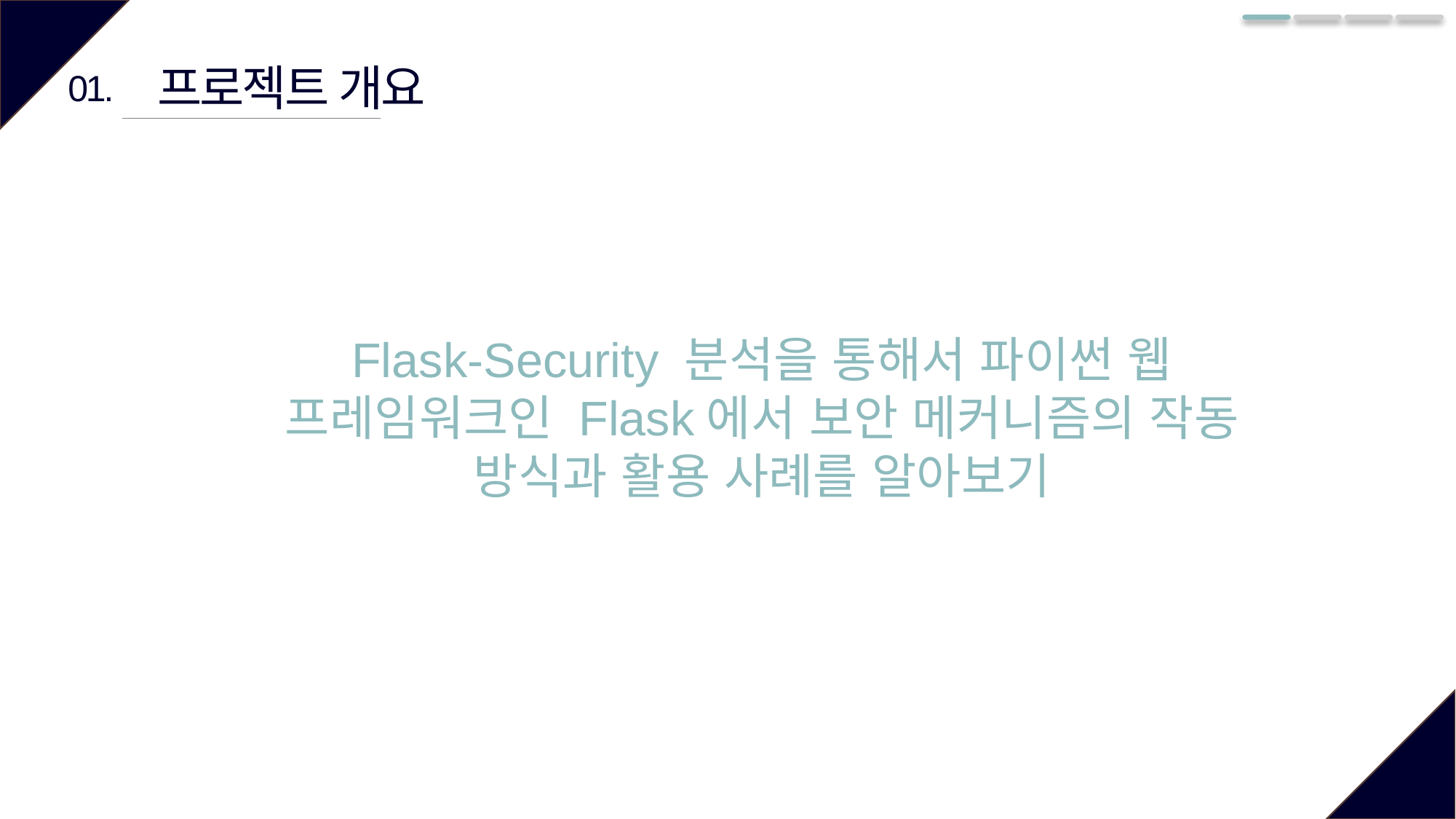

프로젝트 개요
01.
Flask-Security 분석을 통해서 파이썬 웹 프레임워크인 Flask에서 보안 메커니즘의 작동 방식과 활용 사례를 알아보기